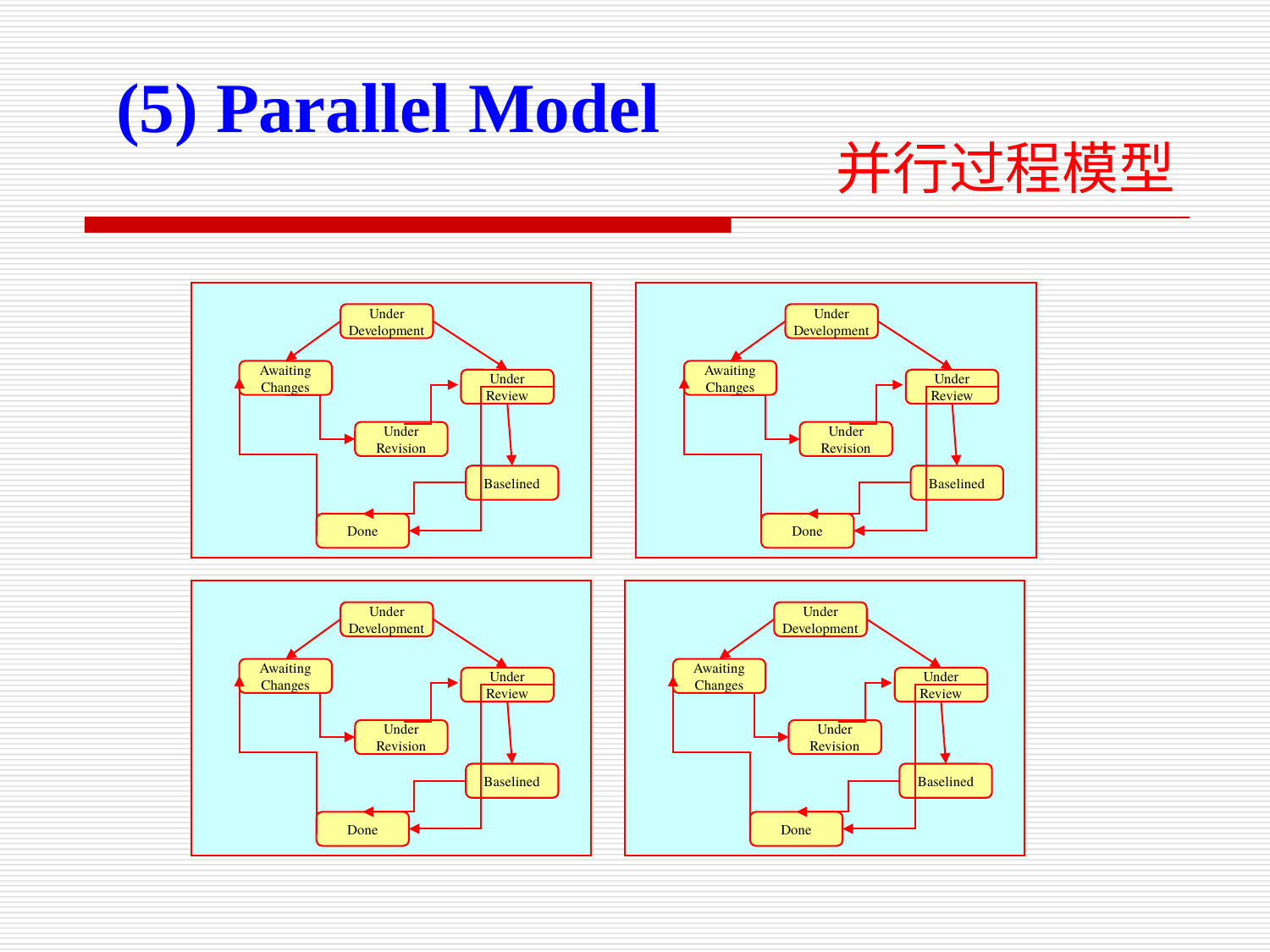

(5) Parallel Model
并行过程模型

Under
Development
Awaiting
Changes
Under
Review
Under
Revision
Baselined
Done

Under
Development
Awaiting
Changes
Under
Review
Under
Revision
Baselined
Done

Under
Development
Awaiting
Changes
Under
Review
Under
Revision
Baselined
Done

Under
Development
Awaiting
Changes
Under
Review
Under
Revision
Baselined
Done